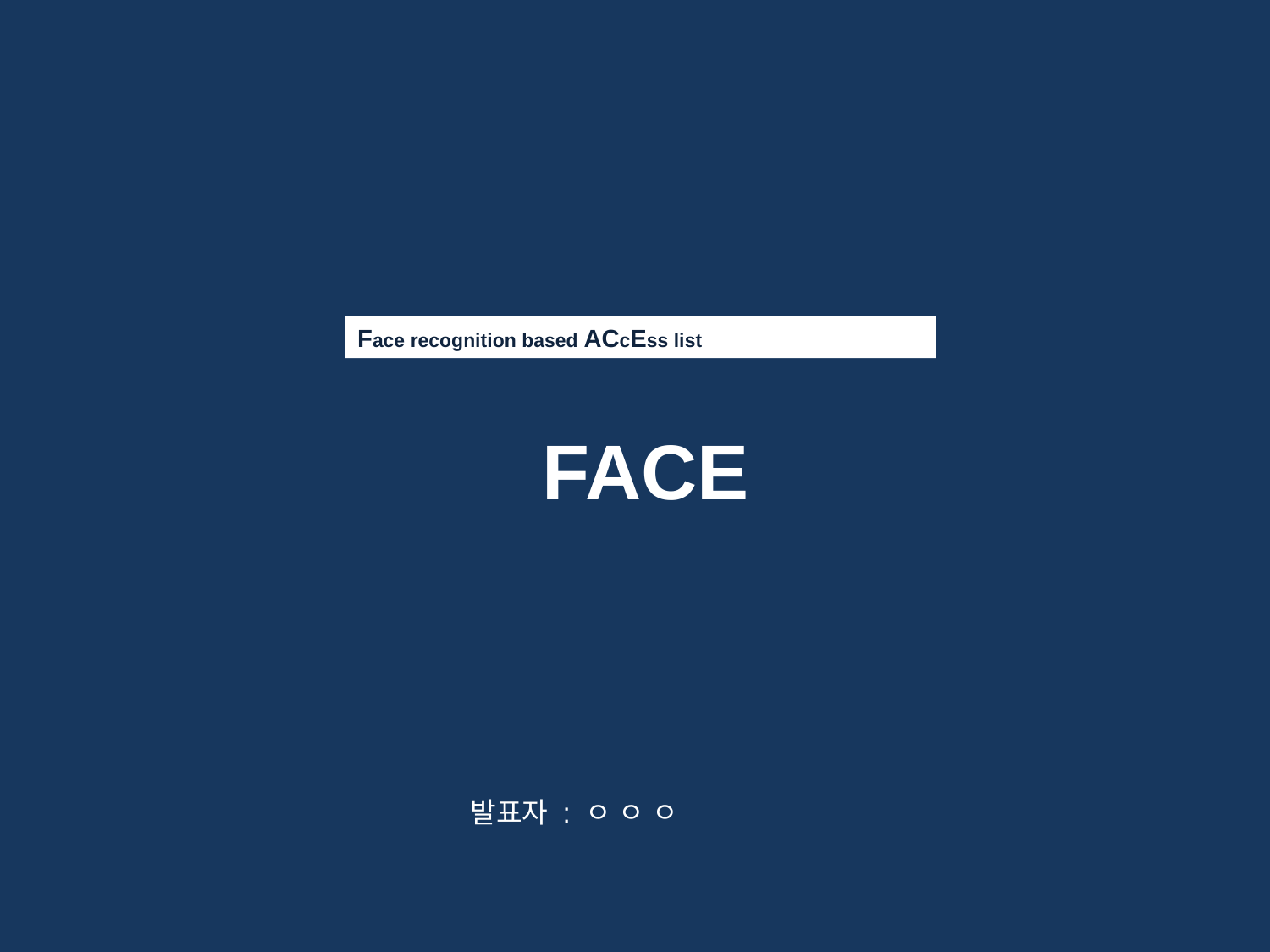

Face recognition based ACcEss list
 FACE
 발표자 : ㅇ ㅇ ㅇ